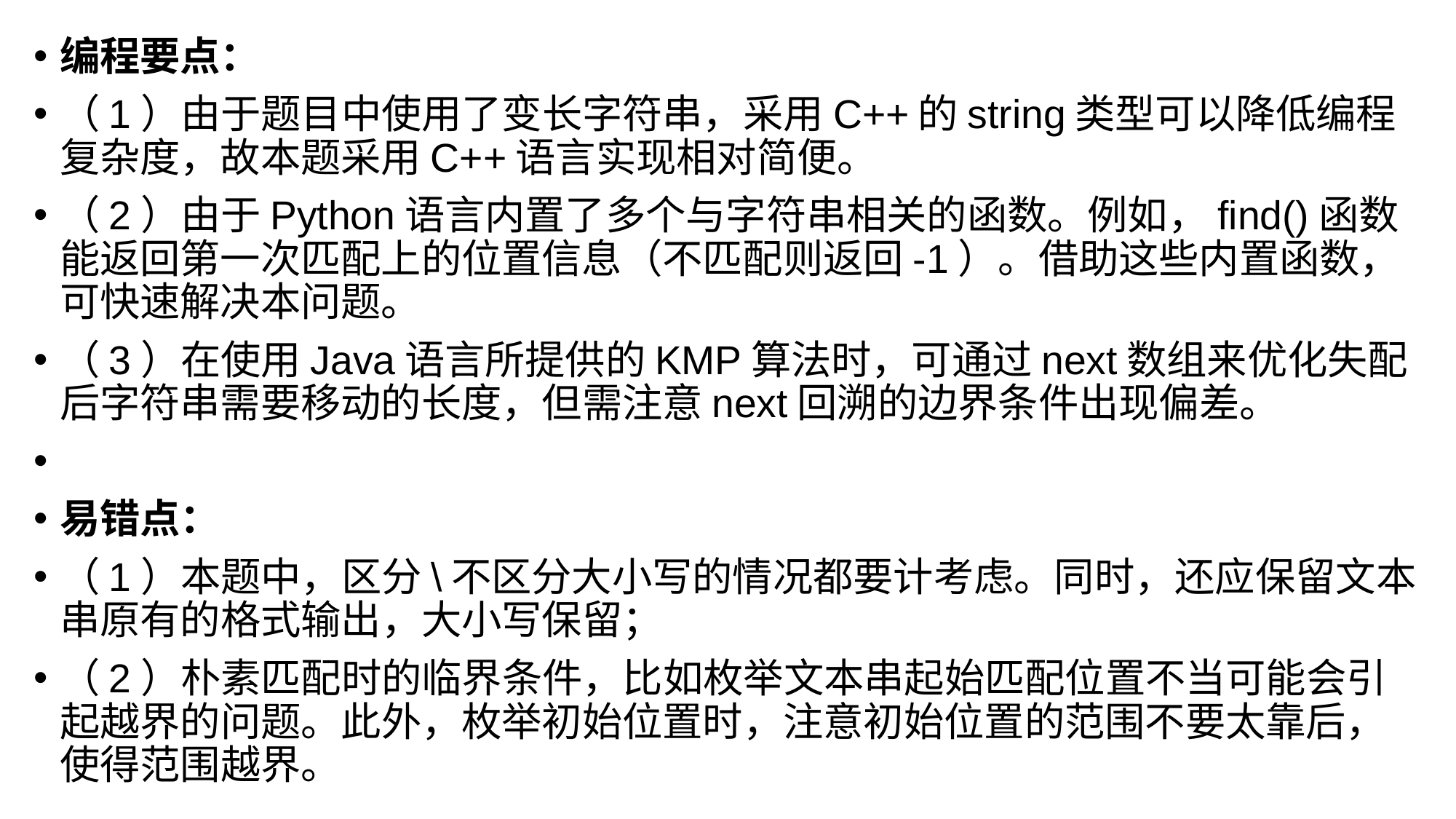

编程要点：
（1）由于题目中使用了变长字符串，采用C++的string类型可以降低编程复杂度，故本题采用C++语言实现相对简便。
（2）由于Python语言内置了多个与字符串相关的函数。例如，find()函数能返回第一次匹配上的位置信息（不匹配则返回-1）。借助这些内置函数，可快速解决本问题。
（3）在使用Java语言所提供的KMP算法时，可通过next数组来优化失配后字符串需要移动的长度，但需注意next回溯的边界条件出现偏差。

易错点：
（1）本题中，区分\不区分大小写的情况都要计考虑。同时，还应保留文本串原有的格式输出，大小写保留；
（2）朴素匹配时的临界条件，比如枚举文本串起始匹配位置不当可能会引起越界的问题。此外，枚举初始位置时，注意初始位置的范围不要太靠后，使得范围越界。